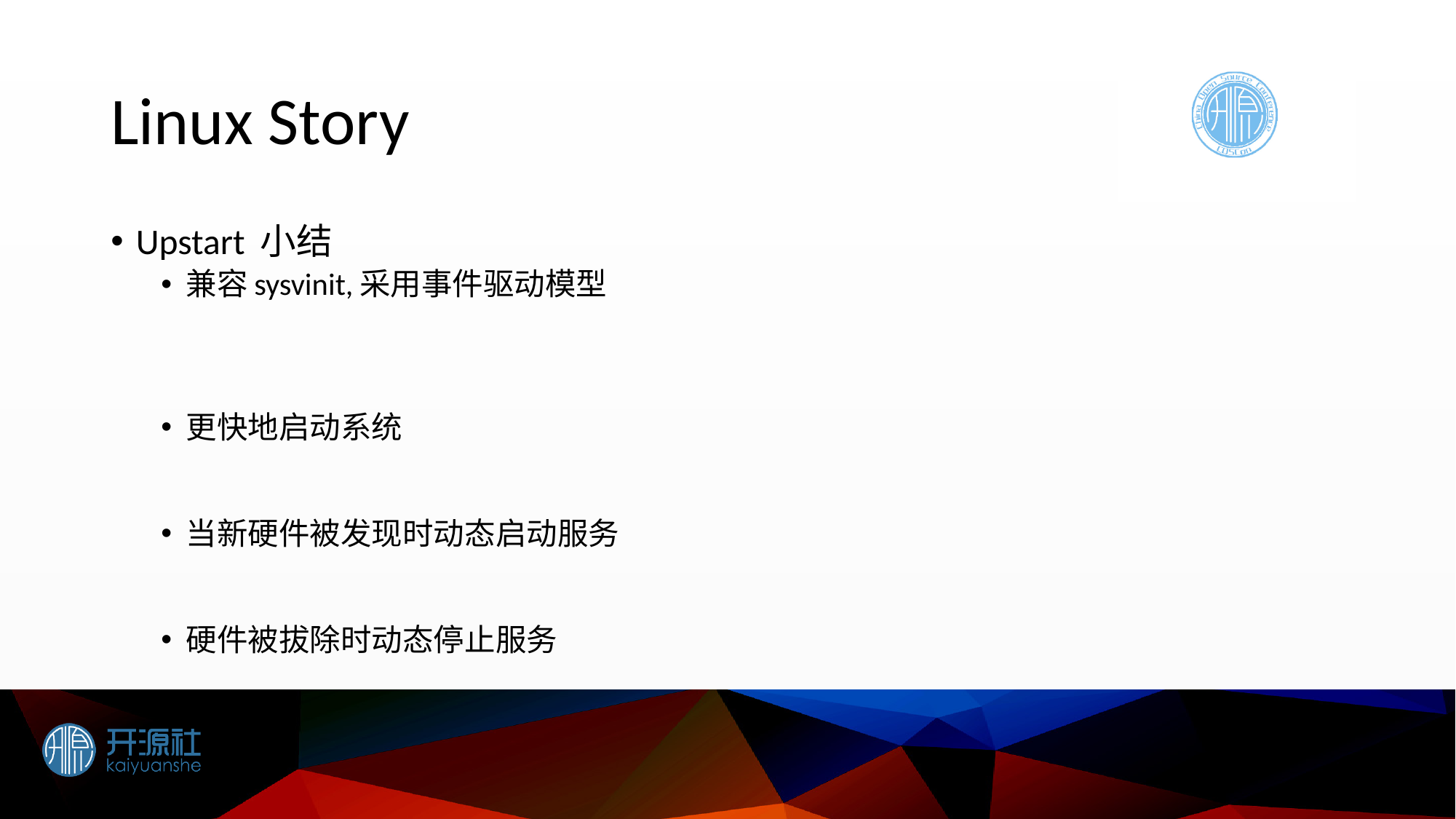

# Linux Story
Upstart 小结
兼容sysvinit,采用事件驱动模型

更快地启动系统
当新硬件被发现时动态启动服务
硬件被拔除时动态停止服务